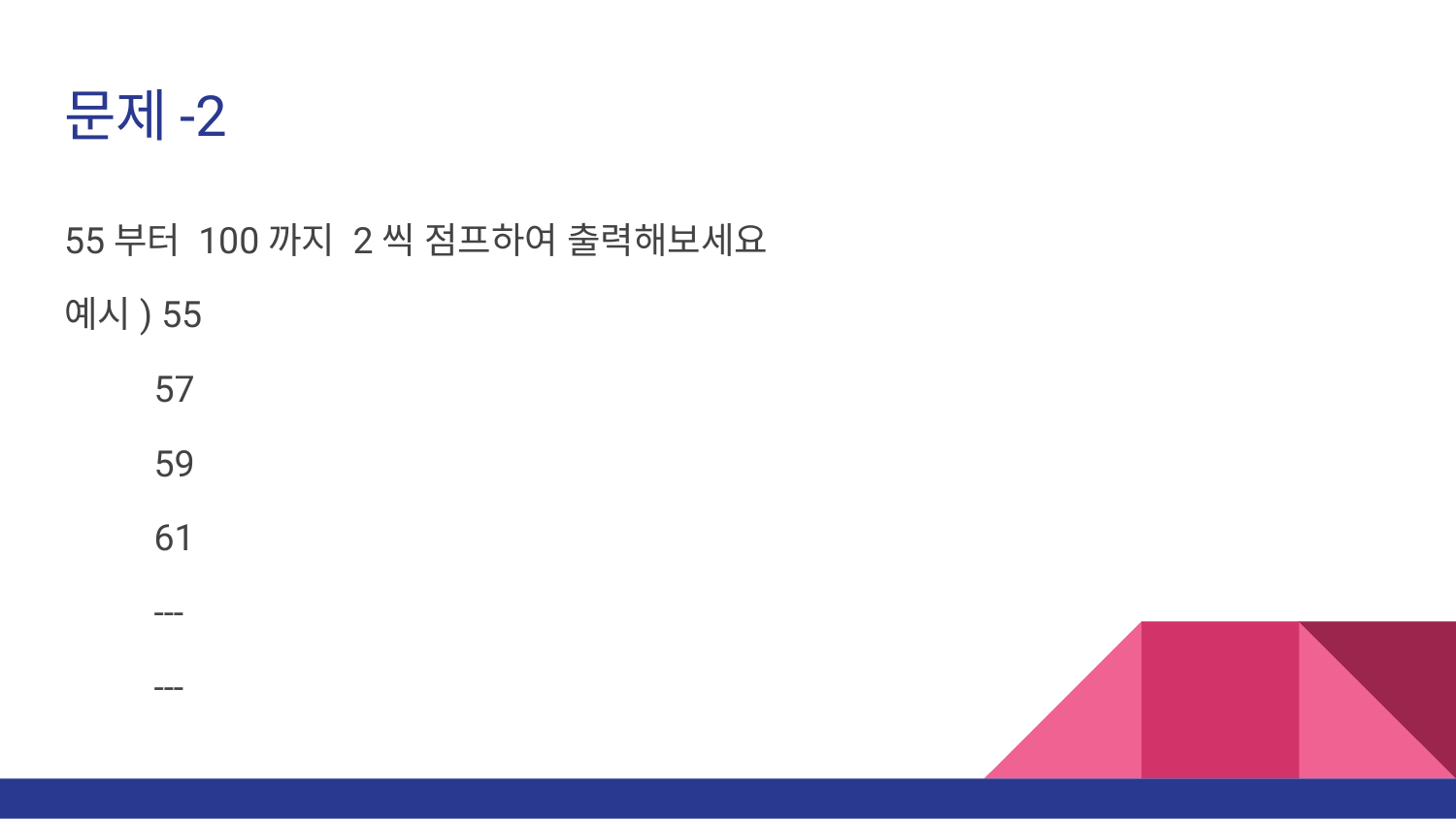

# 문제-2
55부터 100까지 2씩 점프하여 출력해보세요
예시) 55
          57
          59
          61
          ---
          ---